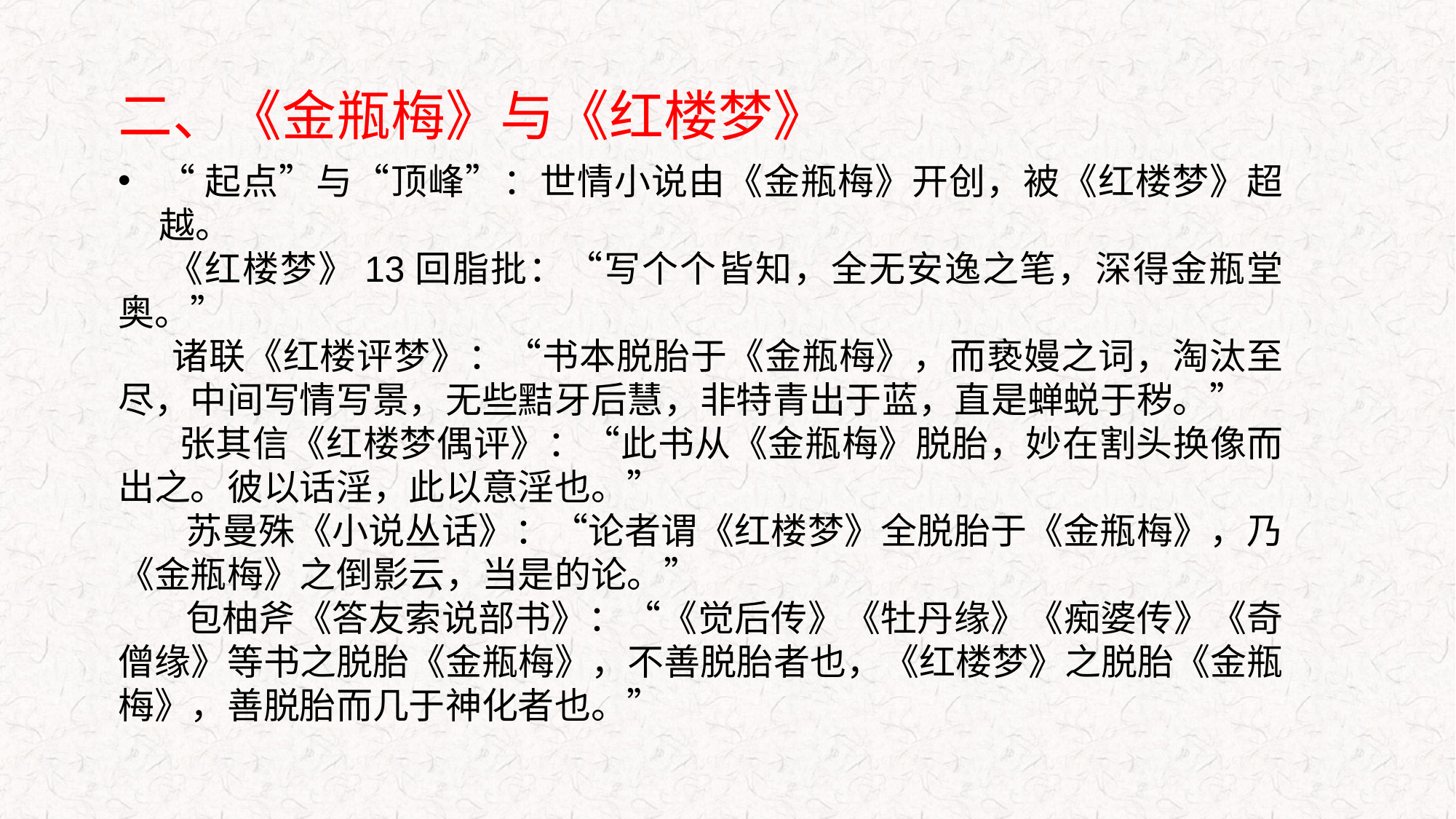

二、《金瓶梅》与《红楼梦》
“起点”与“顶峰”：世情小说由《金瓶梅》开创，被《红楼梦》超越。
    《红楼梦》13回脂批：“写个个皆知，全无安逸之笔，深得金瓶堂奥。”
     诸联《红楼评梦》：“书本脱胎于《金瓶梅》，而亵嫚之词，淘汰至尽，中间写情写景，无些黠牙后慧，非特青出于蓝，直是蝉蜕于秽。”
      张其信《红楼梦偶评》：“此书从《金瓶梅》脱胎，妙在割头换像而出之。彼以话淫，此以意淫也。”
       苏曼殊《小说丛话》：“论者谓《红楼梦》全脱胎于《金瓶梅》，乃《金瓶梅》之倒影云，当是的论。”
       包柚斧《答友索说部书》：“《觉后传》《牡丹缘》《痴婆传》《奇僧缘》等书之脱胎《金瓶梅》，不善脱胎者也，《红楼梦》之脱胎《金瓶梅》，善脱胎而几于神化者也。”